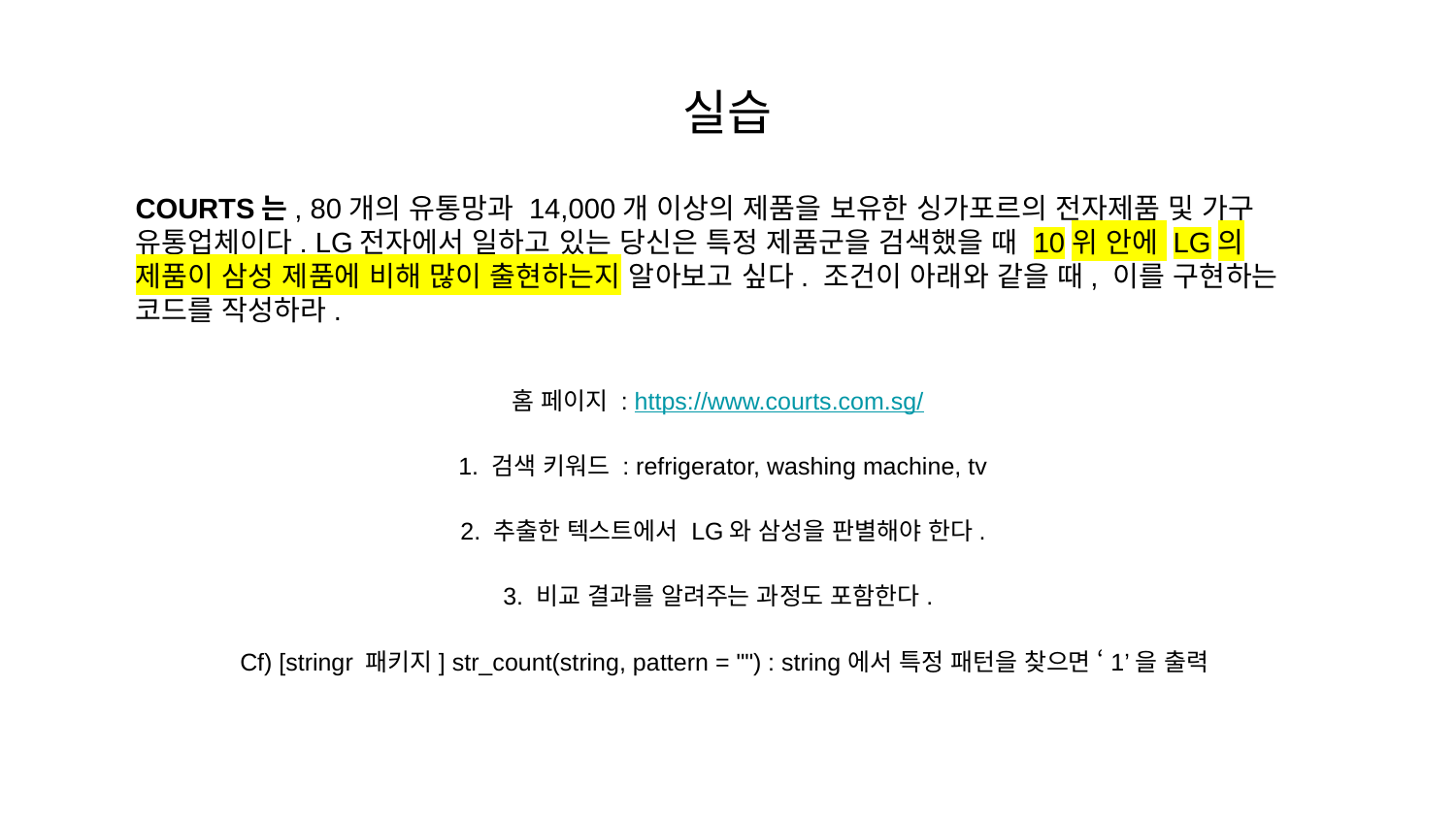

# 실습
COURTS는, 80개의 유통망과 14,000개 이상의 제품을 보유한 싱가포르의 전자제품 및 가구 유통업체이다. LG전자에서 일하고 있는 당신은 특정 제품군을 검색했을 때 10위 안에 LG의 제품이 삼성 제품에 비해 많이 출현하는지 알아보고 싶다. 조건이 아래와 같을 때, 이를 구현하는 코드를 작성하라.
홈 페이지 : https://www.courts.com.sg/
1. 검색 키워드 : refrigerator, washing machine, tv
2. 추출한 텍스트에서 LG와 삼성을 판별해야 한다.
3. 비교 결과를 알려주는 과정도 포함한다.
Cf) [stringr 패키지] str_count(string, pattern = "") : string에서 특정 패턴을 찾으면 ‘1’을 출력